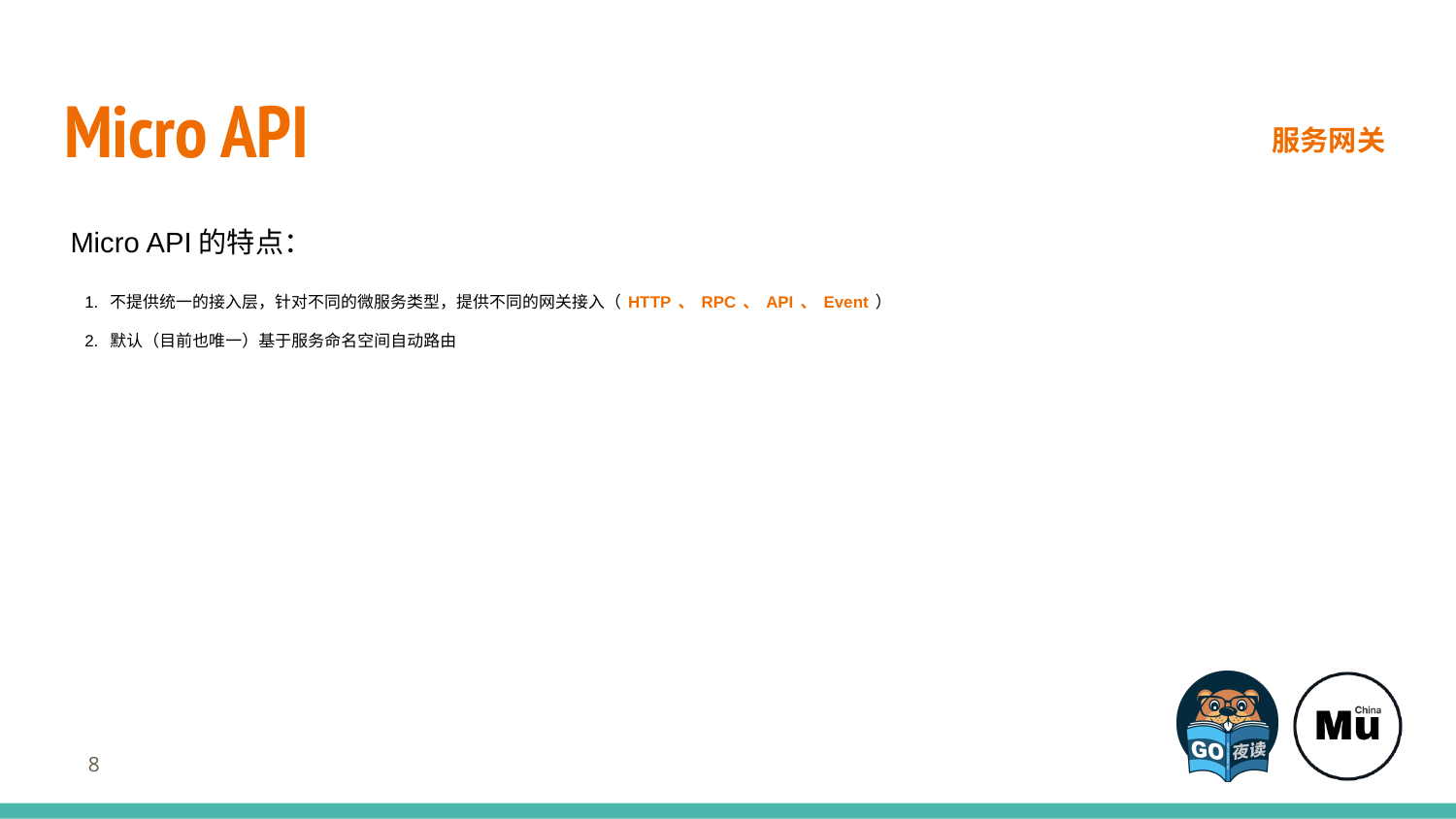

# Micro API

服务网关
Micro API的特点：
1. 不提供统一的接入层，针对不同的微服务类型，提供不同的网关接入（HTTP、RPC、API、Event）
2. 默认（目前也唯一）基于服务命名空间自动路由
8